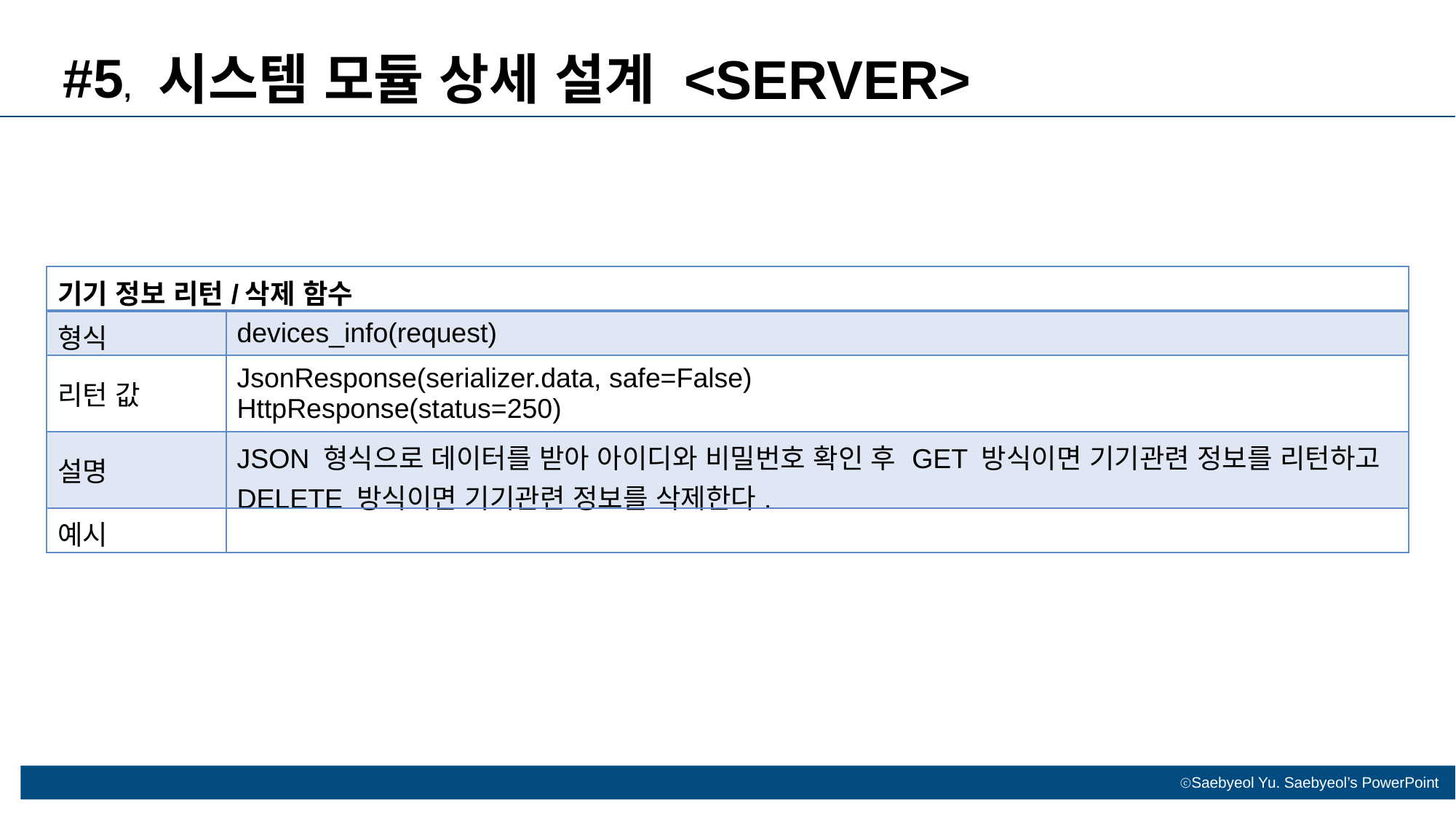

#5,
시스템 모듈 상세 설계 <SERVER>
| 기기 정보 리턴/삭제 함수 |  |
| --- | --- |
| 형식 | devices\_info(request) |
| 리턴 값 | JsonResponse(serializer.data, safe=False) HttpResponse(status=250) |
| 설명 | JSON 형식으로 데이터를 받아 아이디와 비밀번호 확인 후 GET 방식이면 기기관련 정보를 리턴하고 DELETE 방식이면 기기관련 정보를 삭제한다. |
| 예시 |  |